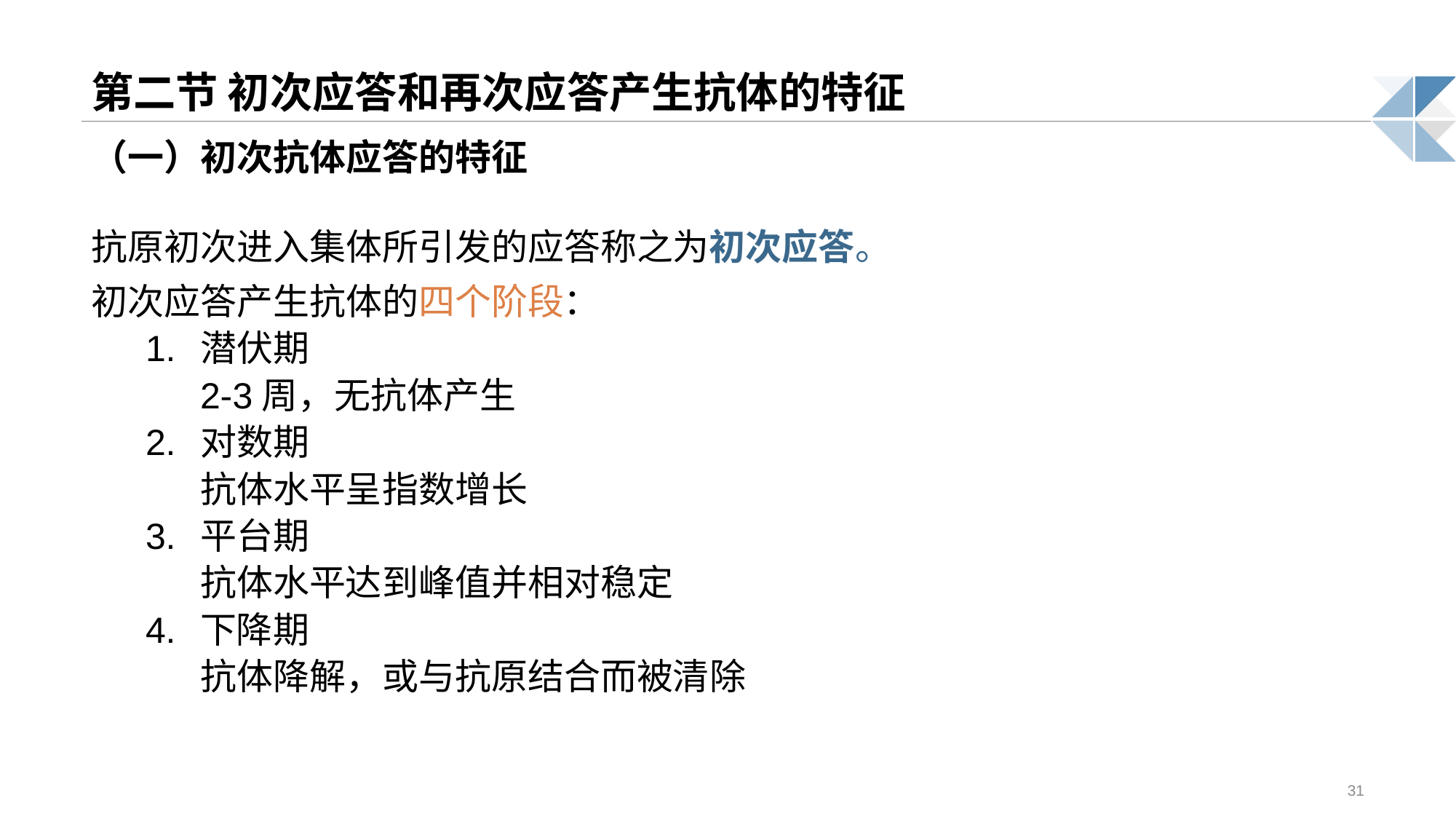

# 第二节 初次应答和再次应答产生抗体的特征
（一）初次抗体应答的特征

抗原初次进入集体所引发的应答称之为初次应答。
初次应答产生抗体的四个阶段：
潜伏期
2-3周，无抗体产生
对数期
抗体水平呈指数增长
平台期
抗体水平达到峰值并相对稳定
下降期
抗体降解，或与抗原结合而被清除
31